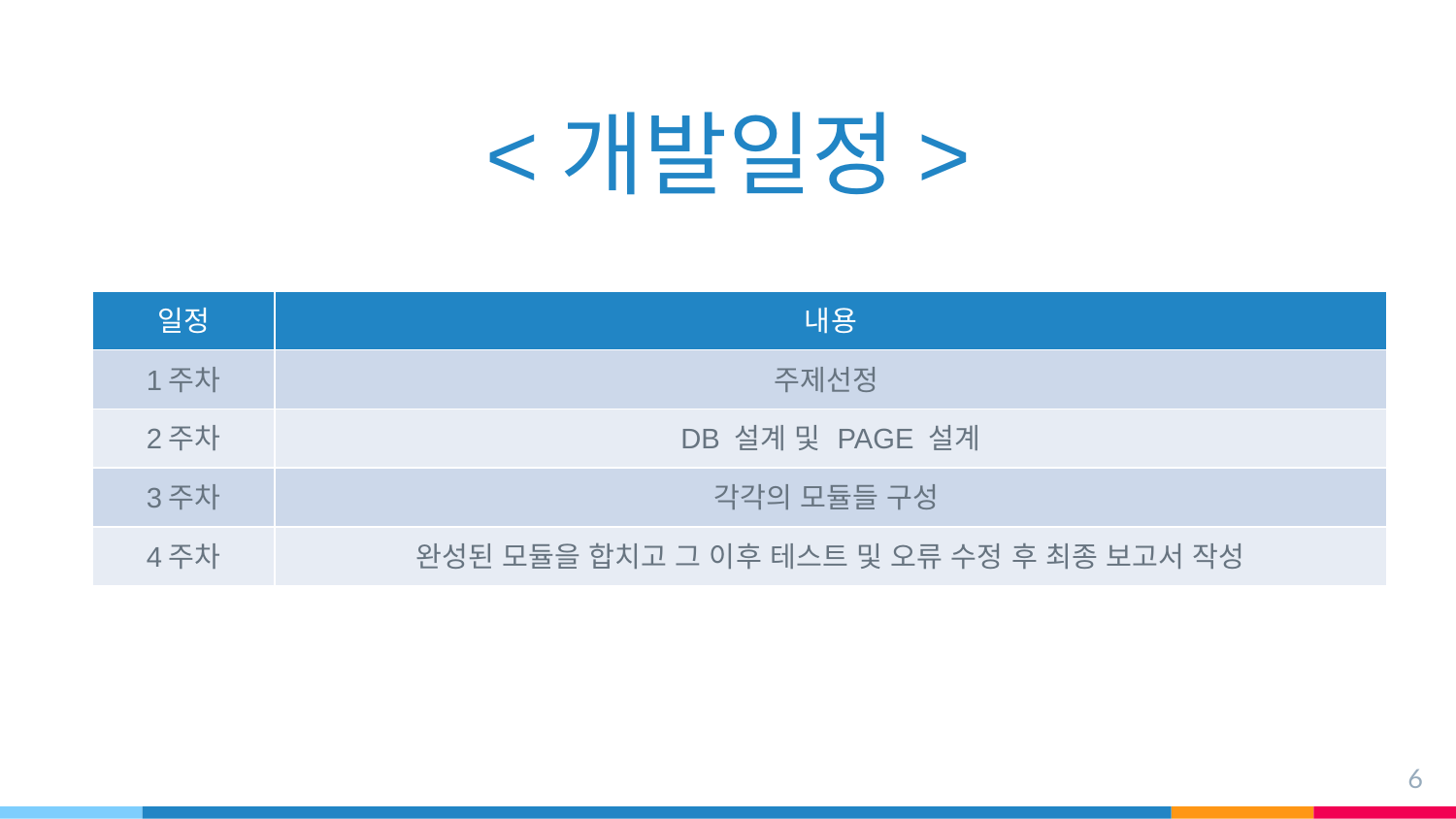

<개발일정>
| 일정 | 내용 |
| --- | --- |
| 1주차 | 주제선정 |
| 2주차 | DB 설계 및 PAGE 설계 |
| 3주차 | 각각의 모듈들 구성 |
| 4주차 | 완성된 모듈을 합치고 그 이후 테스트 및 오류 수정 후 최종 보고서 작성 |
6